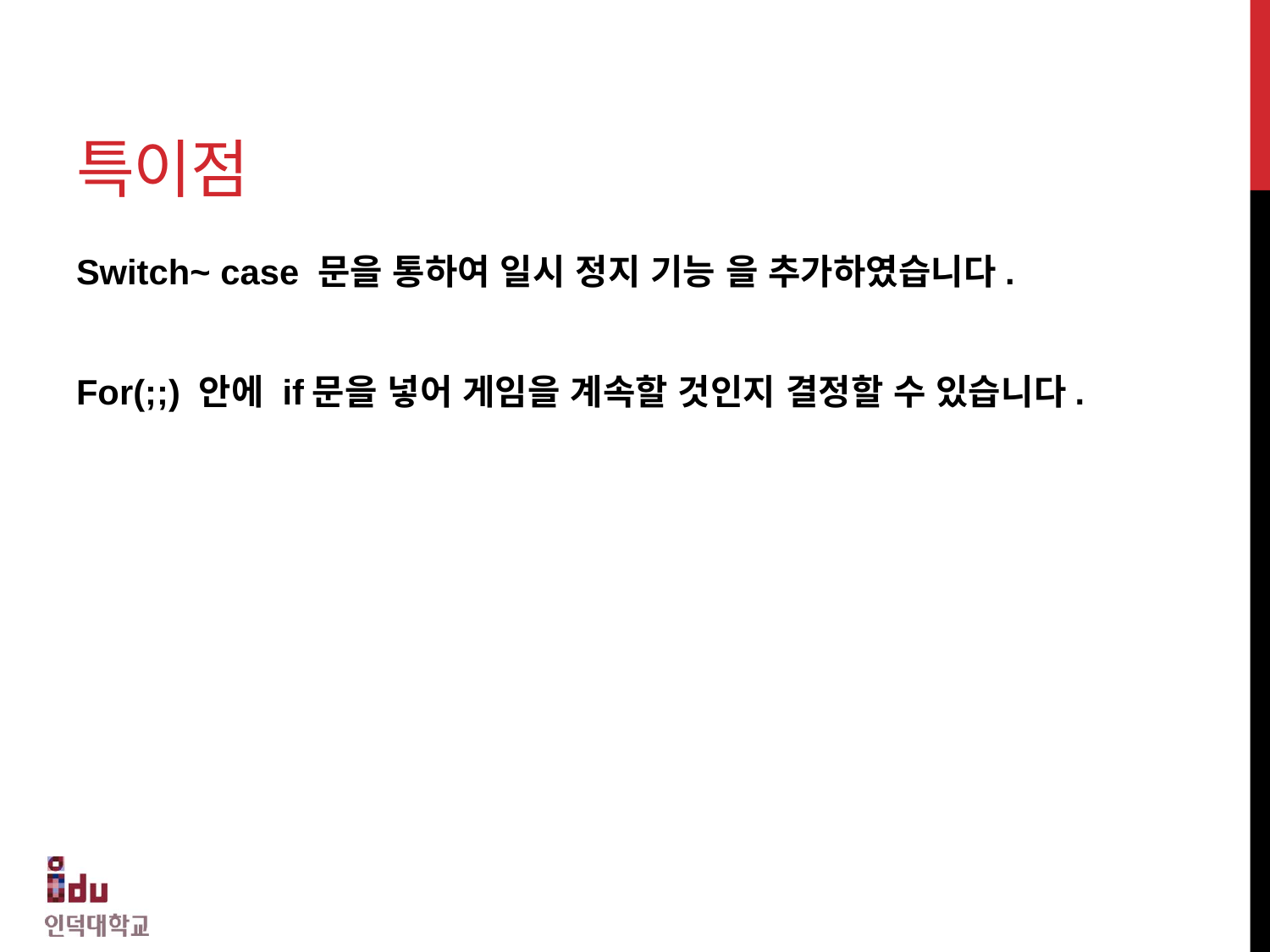

# 특이점
Switch~ case 문을 통하여 일시 정지 기능 을 추가하였습니다.

For(;;) 안에 if문을 넣어 게임을 계속할 것인지 결정할 수 있습니다.